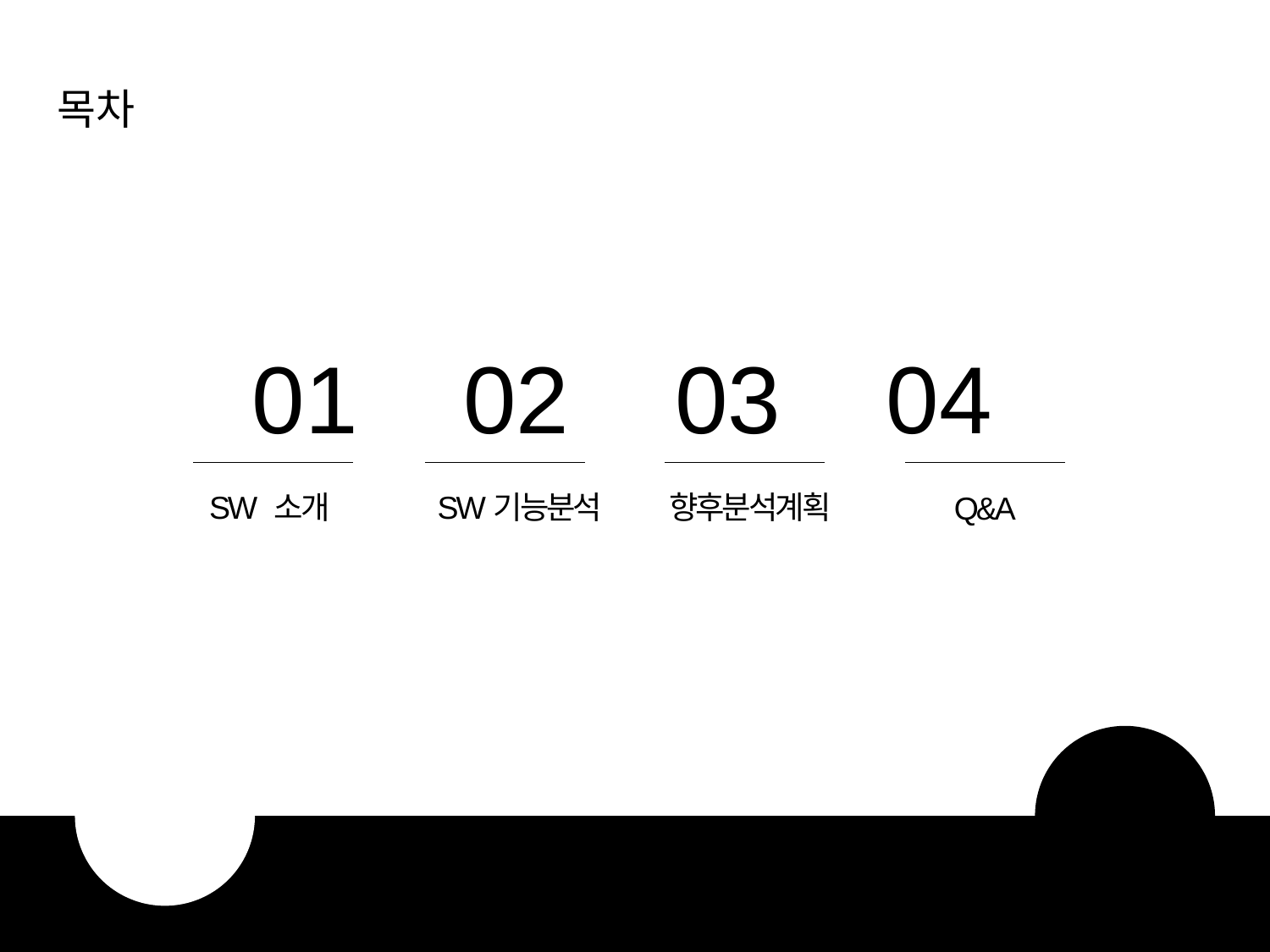

목차
01    02    03    04
SW 소개
SW기능분석
향후분석계획
Q&A